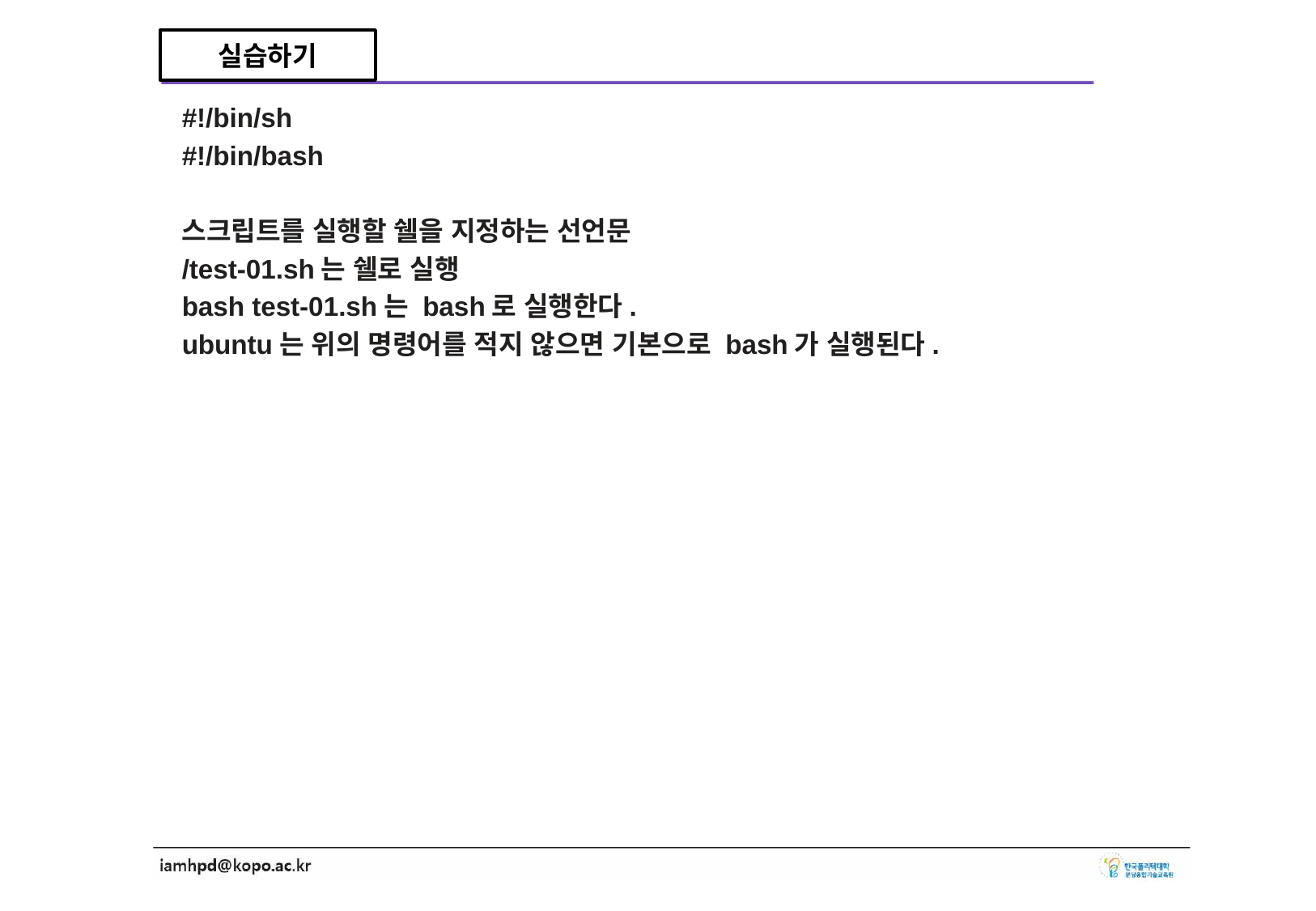

실습하기
#!/bin/sh
#!/bin/bash

스크립트를 실행할 쉘을 지정하는 선언문
/test-01.sh는 쉘로 실행
bash test-01.sh는 bash로 실행한다.
ubuntu는 위의 명령어를 적지 않으면 기본으로 bash가 실행된다.